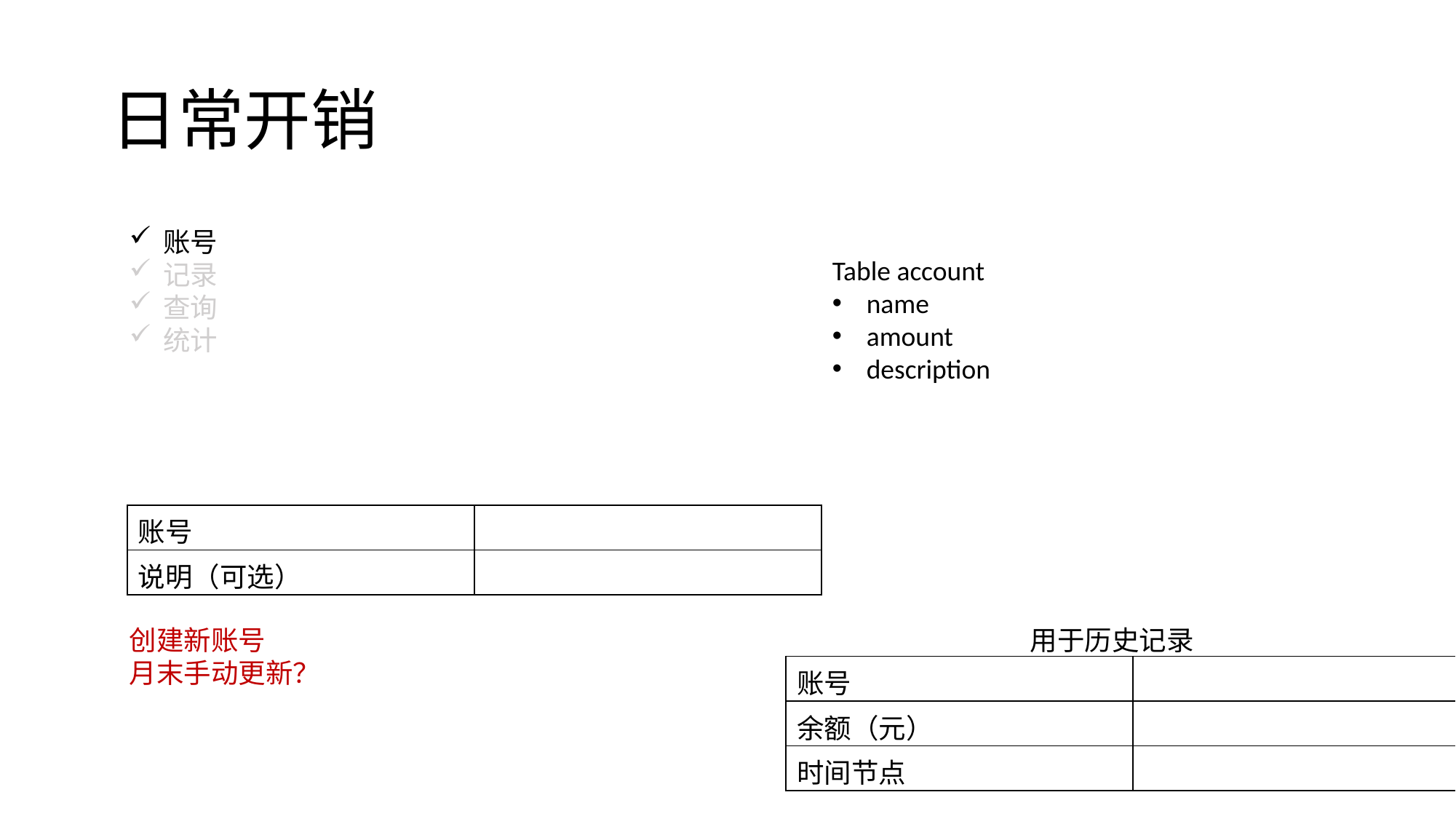

# 日常开销
账号
记录
查询
统计
Table account
name
amount
description
| 账号 |  |
| --- | --- |
| 说明（可选） |  |
创建新账号
月末手动更新？
用于历史记录
| 账号 |  |
| --- | --- |
| 余额（元） |  |
| 时间节点 |  |